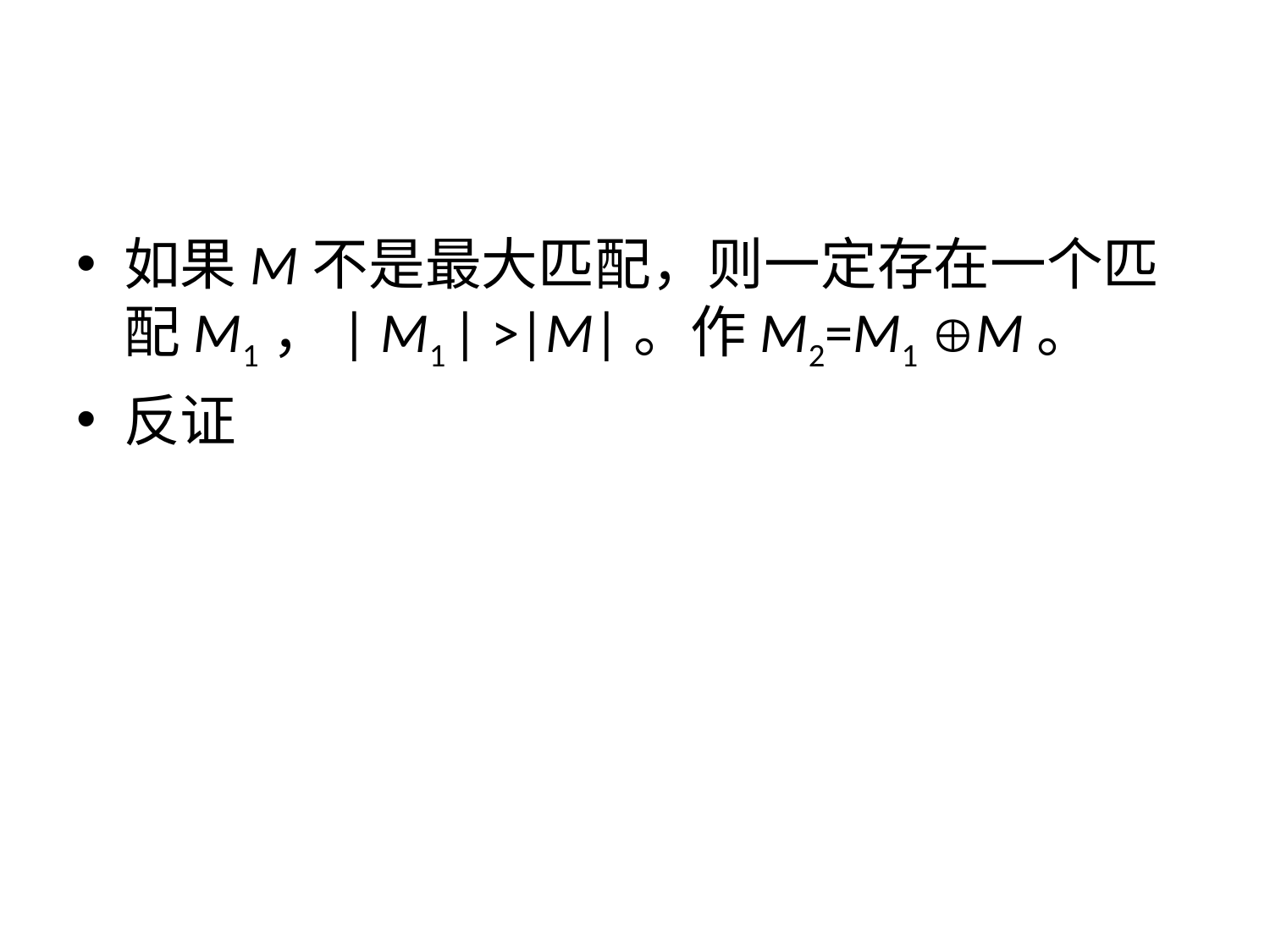

#
如果M不是最大匹配，则一定存在一个匹配M1，| M1 | >|M|。作M2=M1 ⊕M。
反证